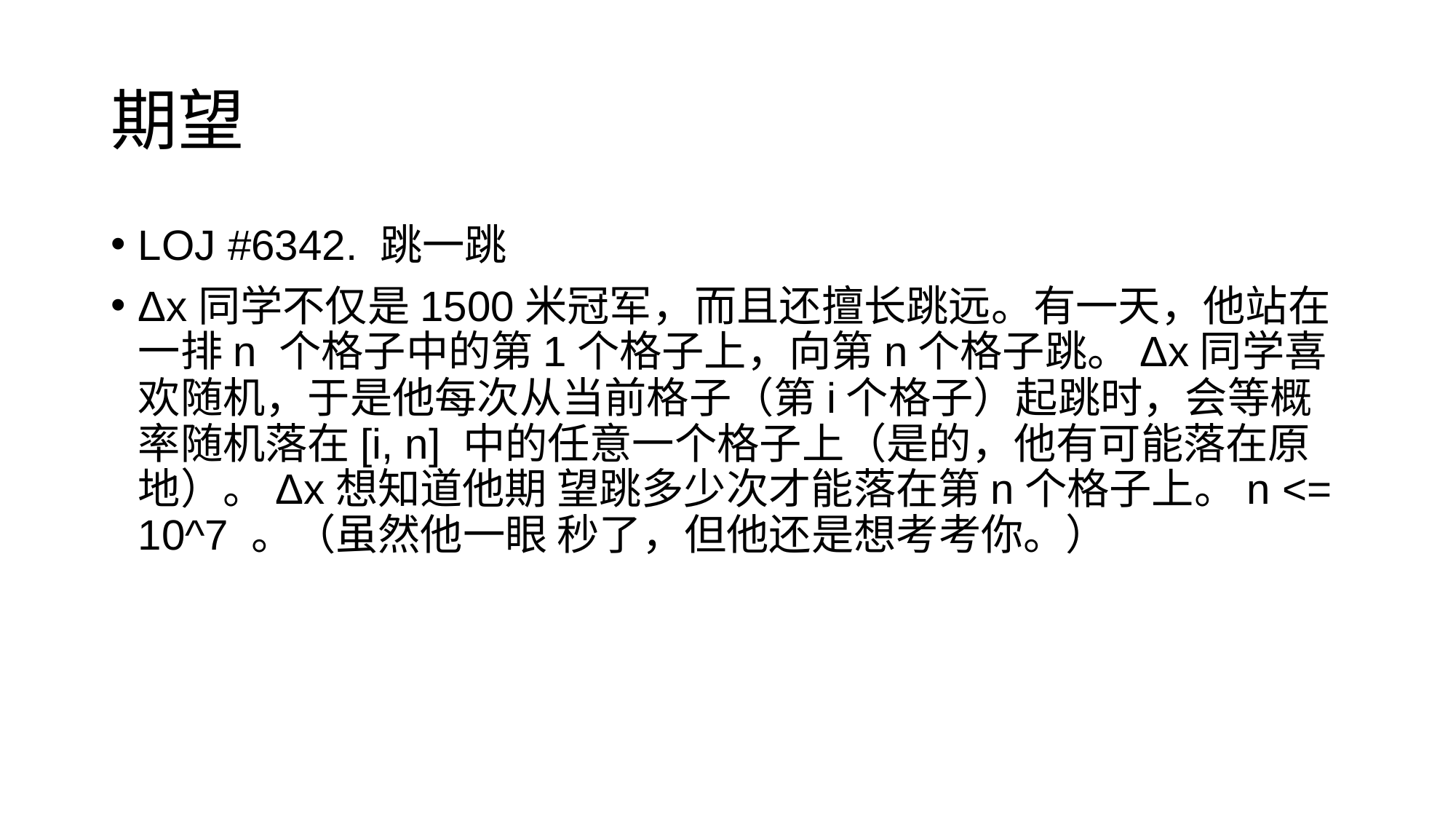

# 期望
LOJ #6342. 跳⼀跳
Δx同学不仅是1500⽶冠军，⽽且还擅⻓跳远。有⼀天，他站在⼀排n 个格⼦中的第1个格⼦上，向第n个格⼦跳。Δx同学喜欢随机，于是他每次从当前格⼦（第i个格⼦）起跳时，会等概率随机落在[i, n] 中的任意⼀个格⼦上（是的，他有可能落在原地）。Δx想知道他期 望跳多少次才能落在第n个格⼦上。n <= 10^7 。（虽然他⼀眼 秒了，但他还是想考考你。）